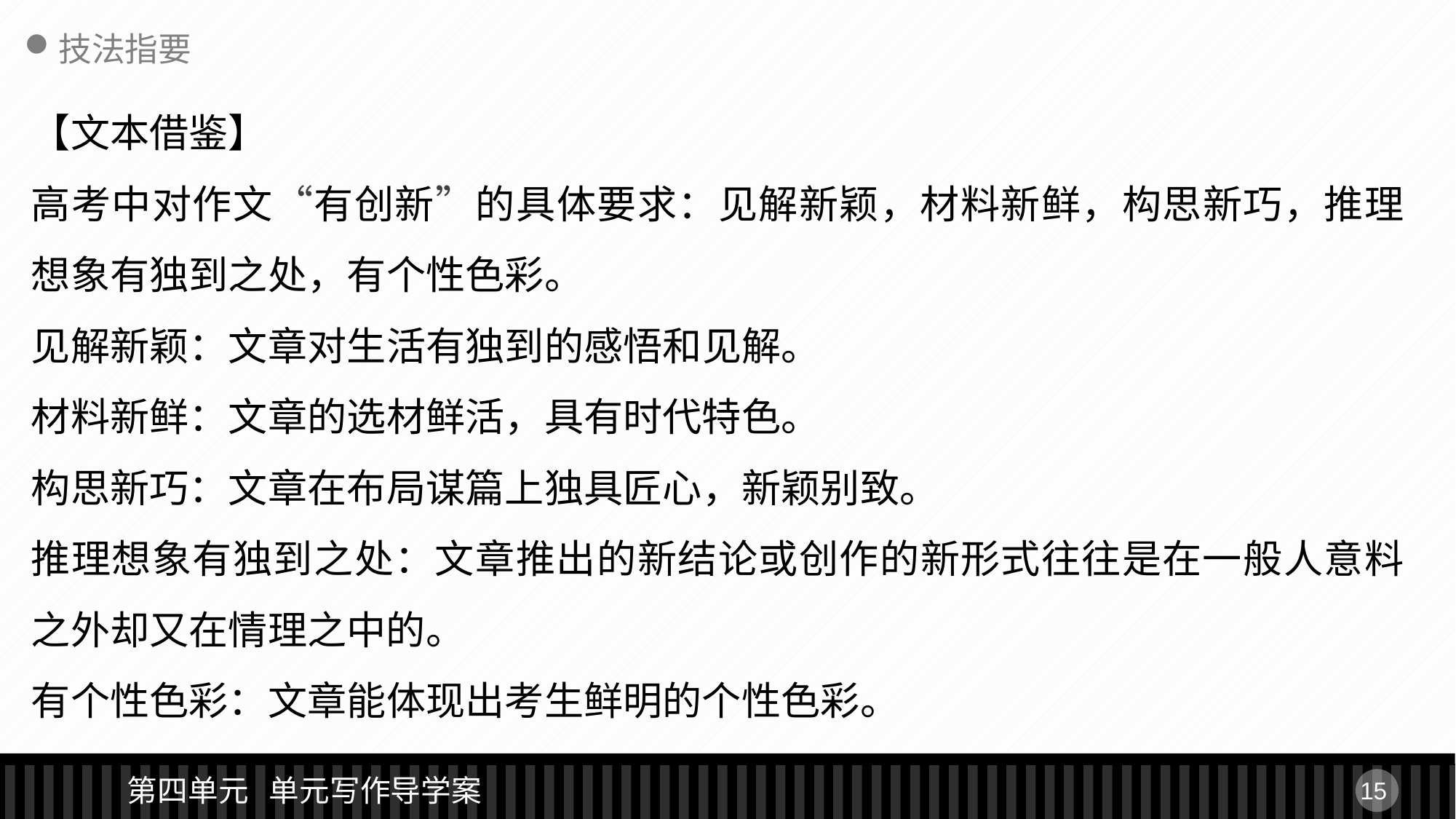

技法指要
【文本借鉴】
高考中对作文“有创新”的具体要求：见解新颖，材料新鲜，构思新巧，推理想象有独到之处，有个性色彩。
见解新颖：文章对生活有独到的感悟和见解。
材料新鲜：文章的选材鲜活，具有时代特色。
构思新巧：文章在布局谋篇上独具匠心，新颖别致。
推理想象有独到之处：文章推出的新结论或创作的新形式往往是在一般人意料之外却又在情理之中的。
有个性色彩：文章能体现出考生鲜明的个性色彩。